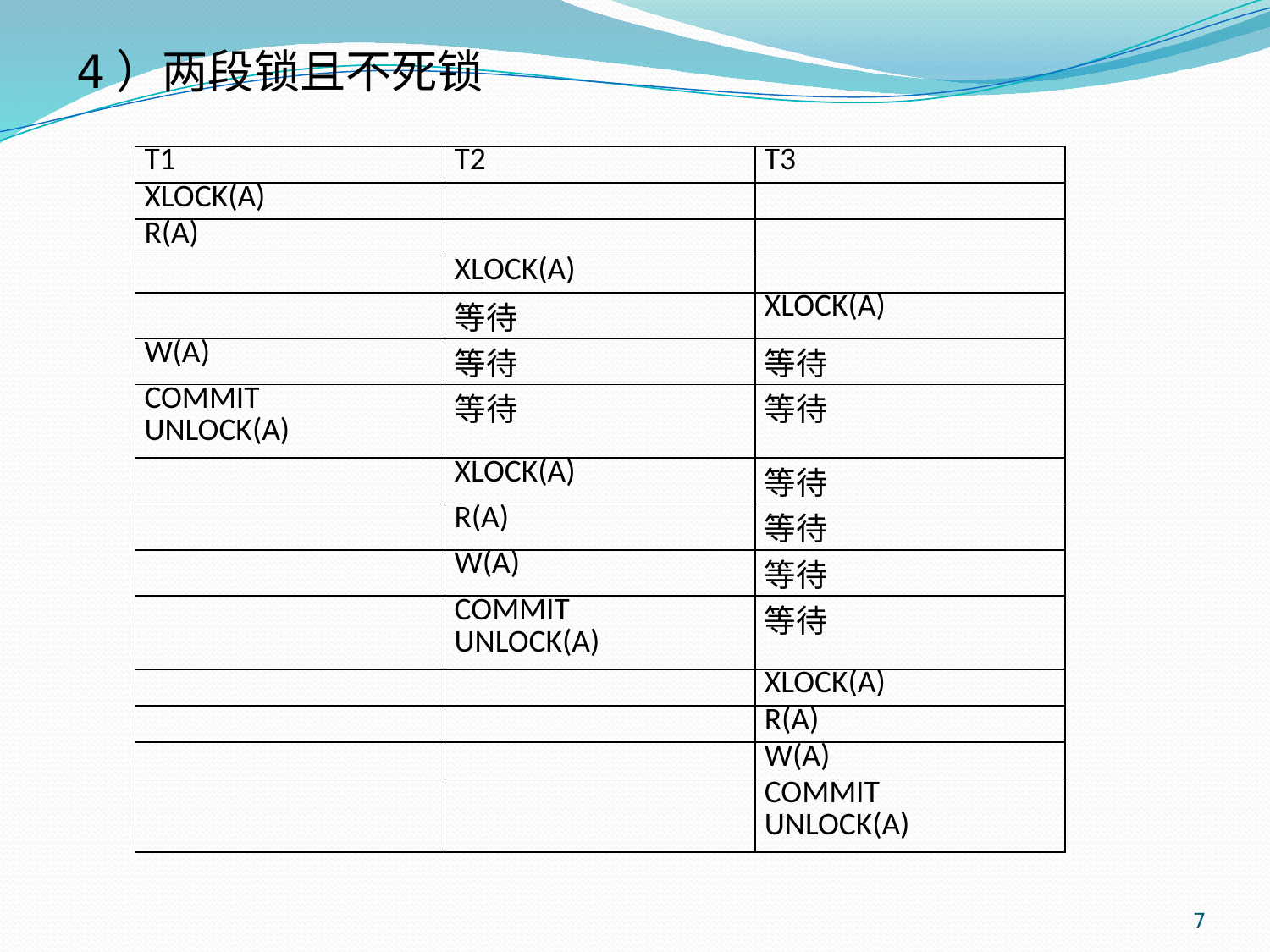

4）两段锁且不死锁
| T1 | T2 | T3 |
| --- | --- | --- |
| XLOCK(A) |  |  |
| R(A) |  |  |
|  | XLOCK(A) |  |
|  | 等待 | XLOCK(A) |
| W(A) | 等待 | 等待 |
| COMMIT UNLOCK(A) | 等待 | 等待 |
|  | XLOCK(A) | 等待 |
|  | R(A) | 等待 |
|  | W(A) | 等待 |
|  | COMMIT UNLOCK(A) | 等待 |
|  |  | XLOCK(A) |
|  |  | R(A) |
|  |  | W(A) |
|  |  | COMMIT UNLOCK(A) |
7